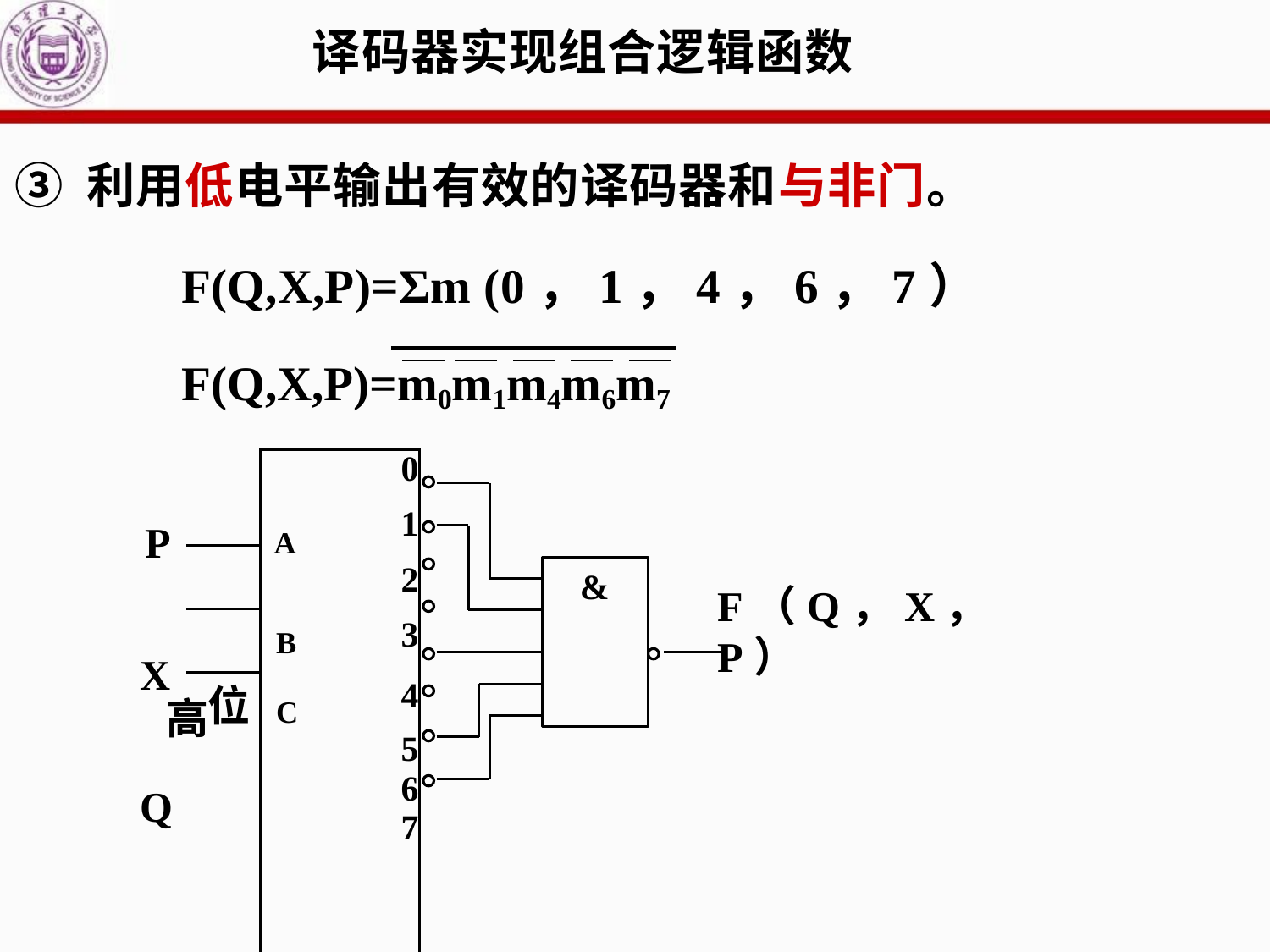

# 译码器实现组合逻辑函数
③ 利用低电平输出有效的译码器和与非门。
F(Q,X,P)=Σm (0，1，4，6，7）  F(Q,X,P)=m0m1m4m6m7

|  | 0 A 1 2 B 3 C 4 5 6 7 |
| --- | --- |
|  |  |
|  |  |
| 位 |  |

P  X  Q

&

F（Q，X，P）

高